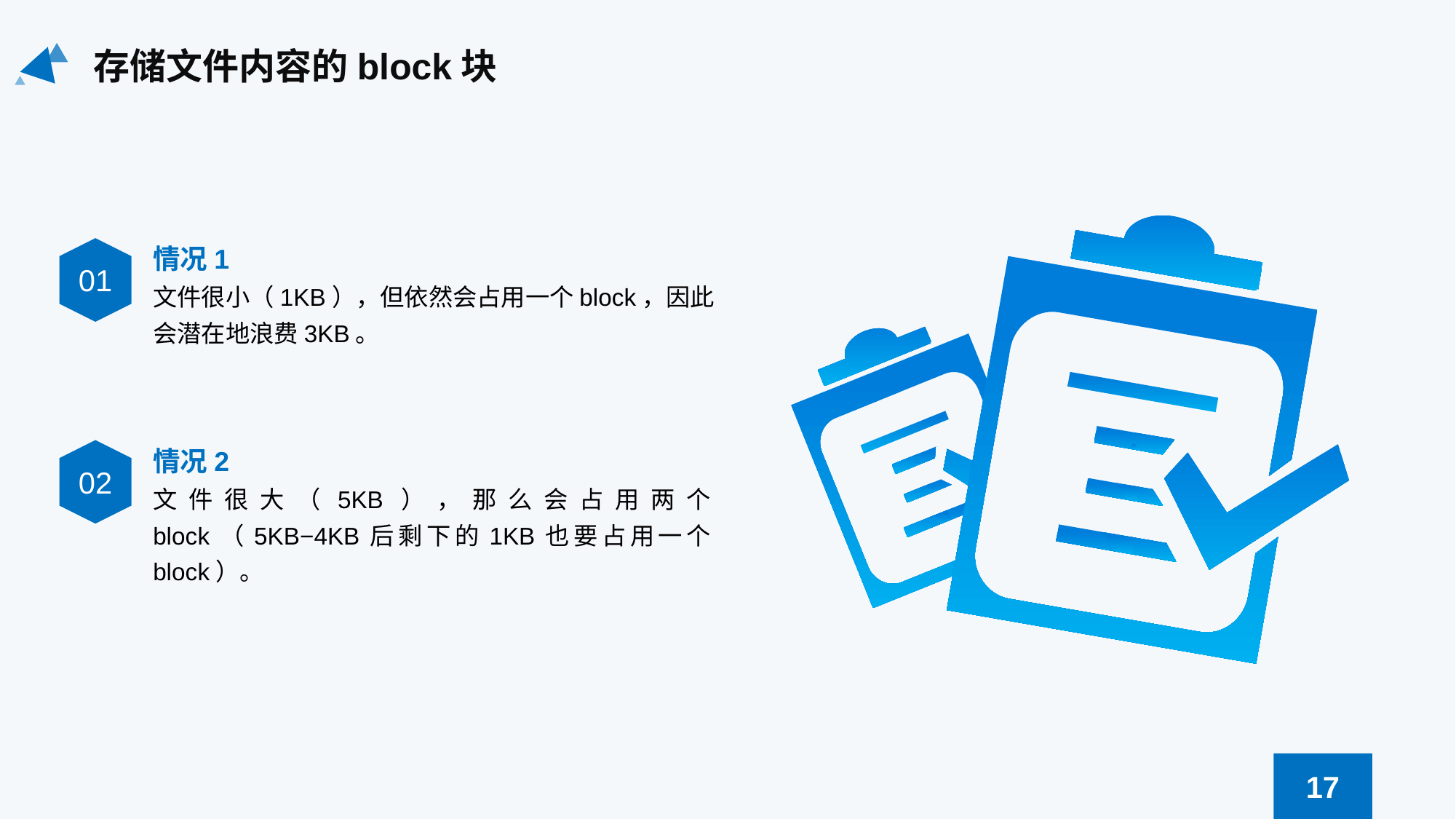

存储文件内容的block块

情况1
文件很小（1KB），但依然会占用一个block，因此会潜在地浪费3KB。

01
情况2
文件很大（5KB），那么会占用两个block（5KB−4KB后剩下的1KB也要占用一个block）。

02

17